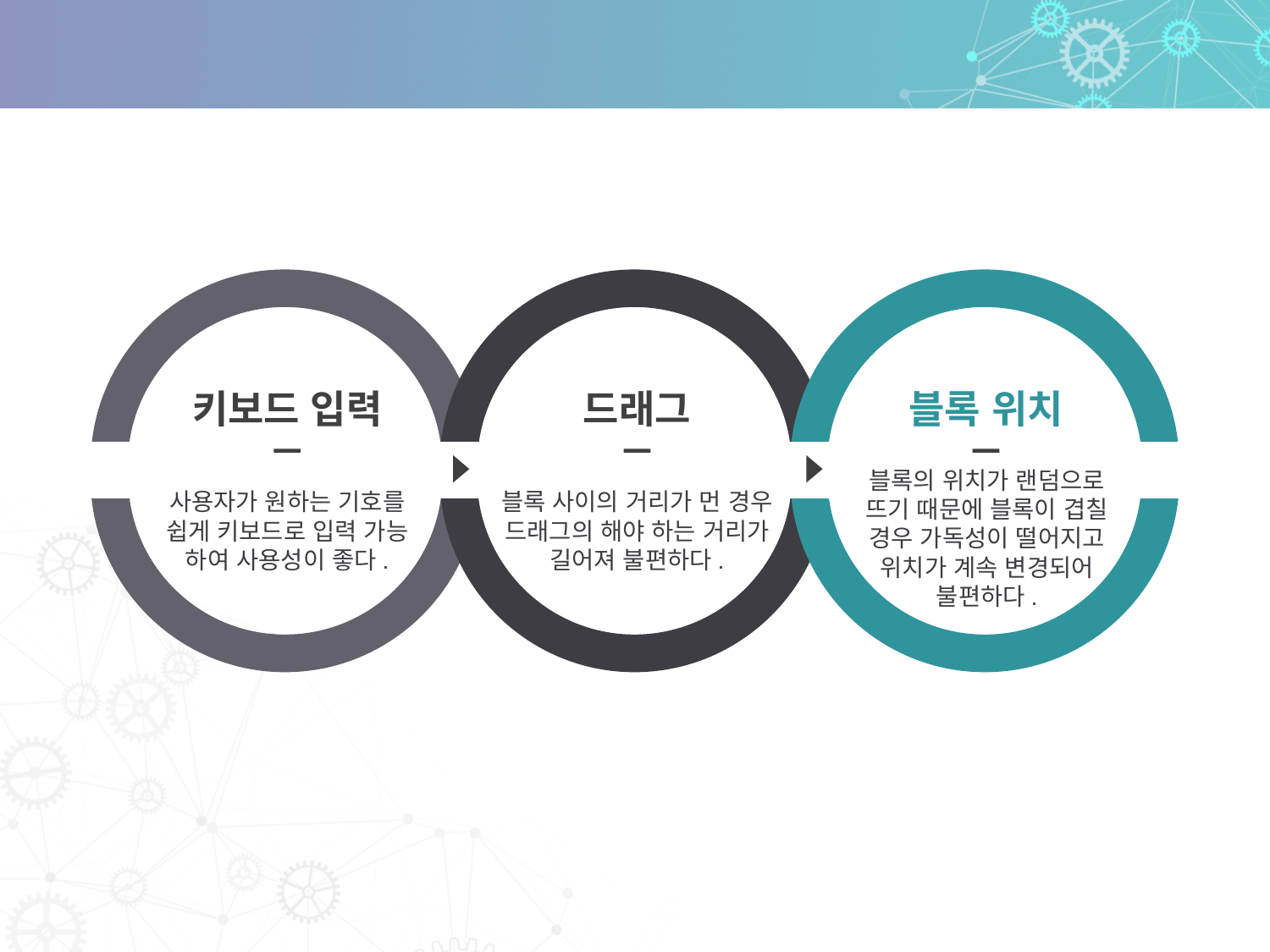

# 사용성 평가

키보드 입력
드래그
블록 위치

블록의 위치가 랜덤으로
뜨기 때문에 블록이 겹칠
경우 가독성이 떨어지고
위치가 계속 변경되어
불편하다.
사용자가 원하는 기호를
쉽게 키보드로 입력 가능
하여 사용성이 좋다.
블록 사이의 거리가 먼 경우
드래그의 해야 하는 거리가
길어져 불편하다.